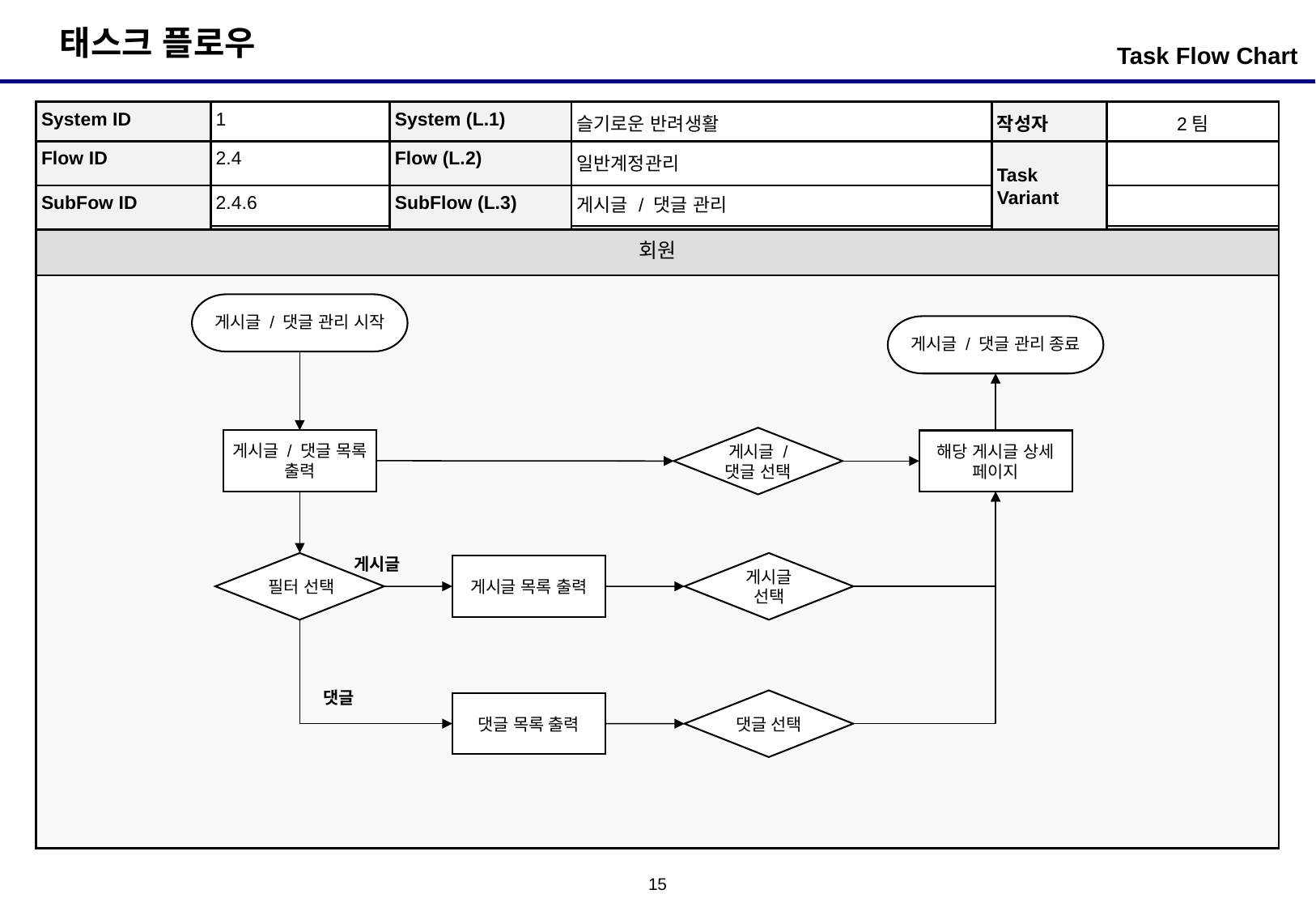

Task Flow Chart
| System ID | 1 | System (L.1) | 슬기로운 반려생활 | 작성자 | 2팀 |
| --- | --- | --- | --- | --- | --- |
| Flow ID | 2.4 | Flow (L.2) | 일반계정관리 | Task Variant |  |
| SubFow ID | 2.4.6 | SubFlow (L.3) | 게시글 / 댓글 관리 |  |  |
| 회원 |
| --- |
|  |
게시글 / 댓글 관리 시작
게시글 / 댓글 관리 종료
게시글 / 댓글 선택
게시글 / 댓글 목록 출력
해당 게시글 상세 페이지
게시글
 필터 선택
게시글 선택
게시글 목록 출력
댓글
댓글 선택
댓글 목록 출력